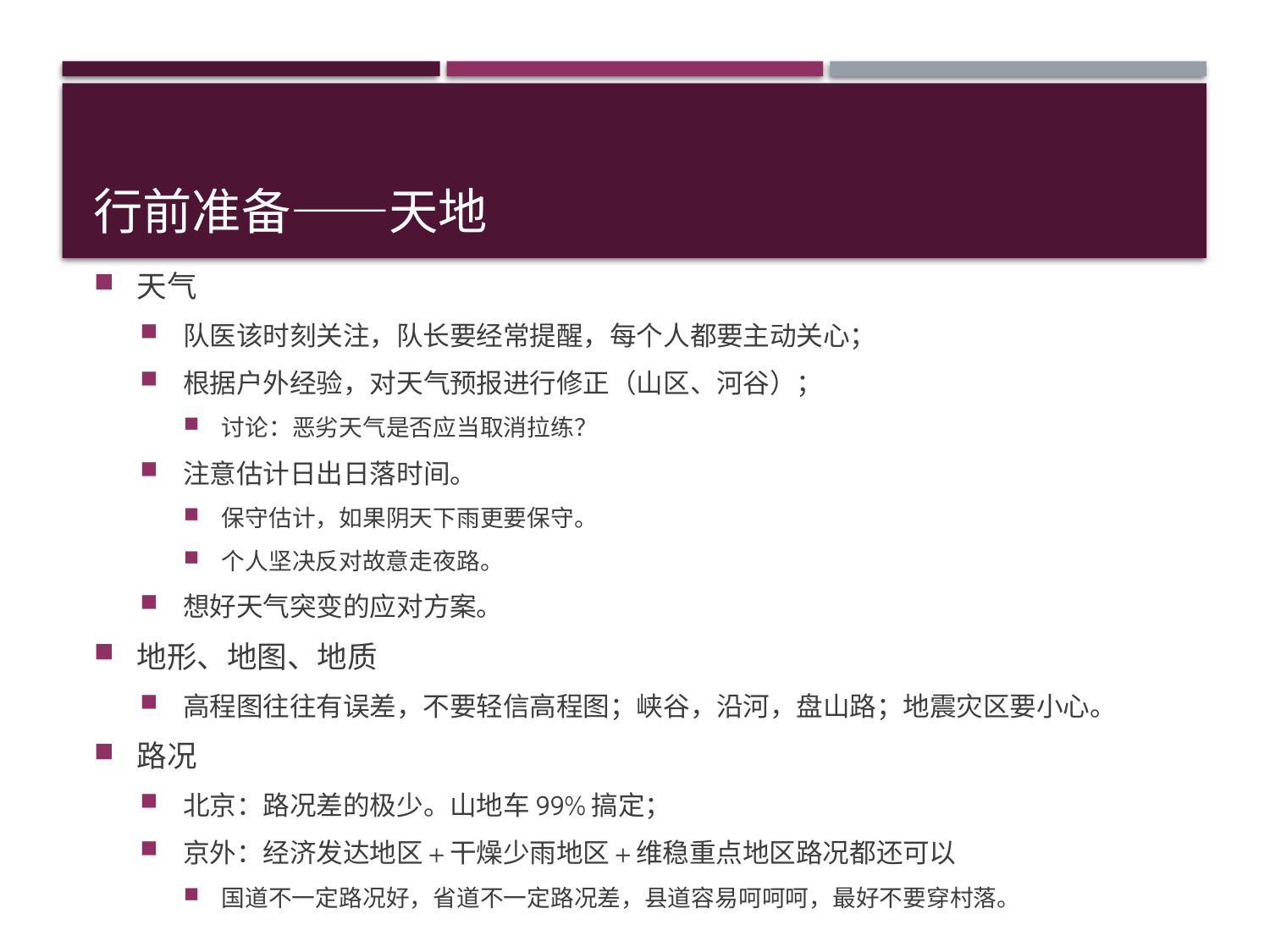

# 行前准备——天地
天气
队医该时刻关注，队长要经常提醒，每个人都要主动关心；
根据户外经验，对天气预报进行修正（山区、河谷）；
讨论：恶劣天气是否应当取消拉练？
注意估计日出日落时间。
保守估计，如果阴天下雨更要保守。
个人坚决反对故意走夜路。
想好天气突变的应对方案。
地形、地图、地质
高程图往往有误差，不要轻信高程图；峡谷，沿河，盘山路；地震灾区要小心。
路况
北京：路况差的极少。山地车99%搞定；
京外：经济发达地区+干燥少雨地区+维稳重点地区路况都还可以
国道不一定路况好，省道不一定路况差，县道容易呵呵呵，最好不要穿村落。